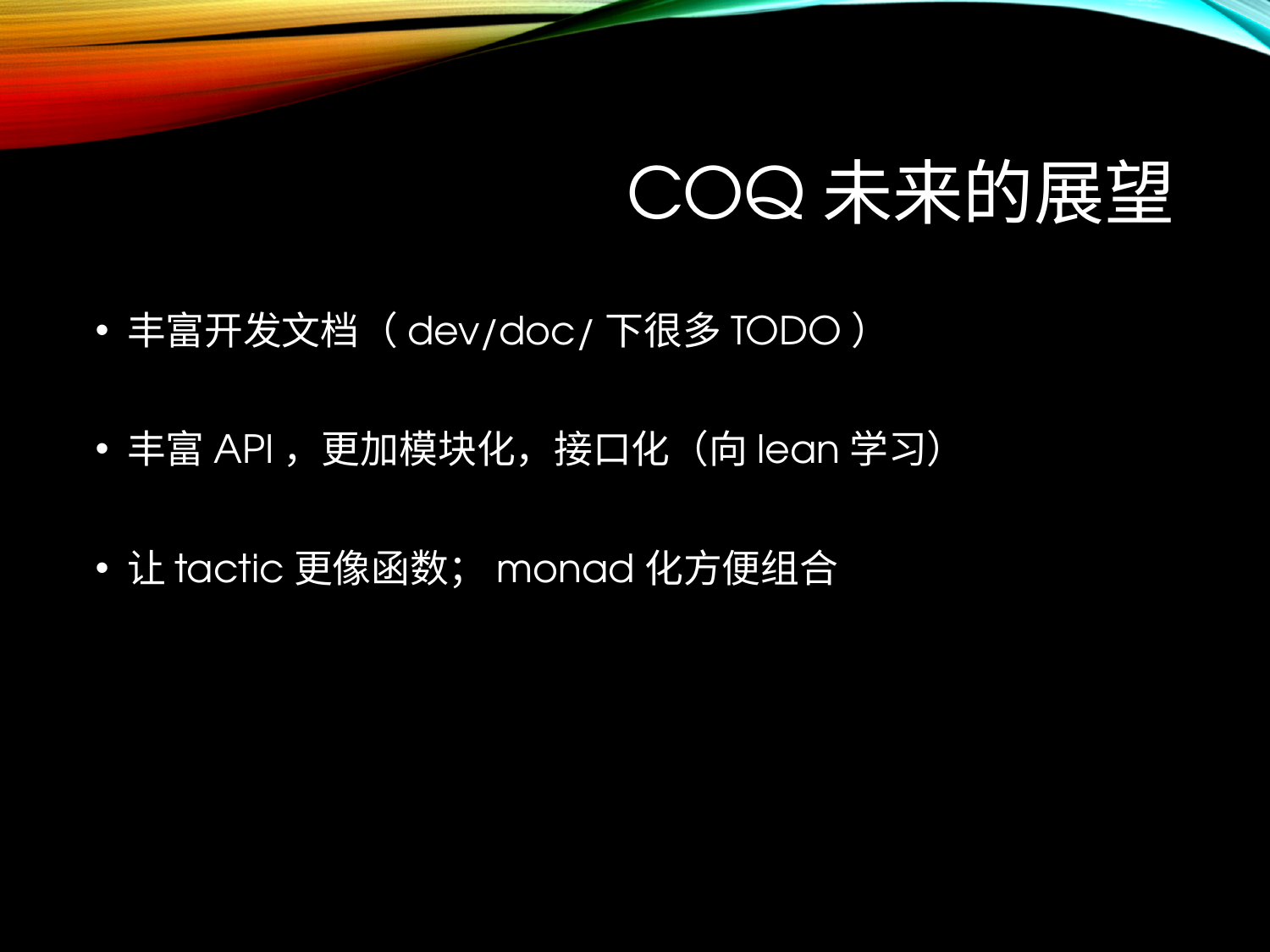

# Coq未来的展望
丰富开发文档（dev/doc/下很多TODO）

丰富API，更加模块化，接口化（向lean学习）

让tactic更像函数；monad化方便组合